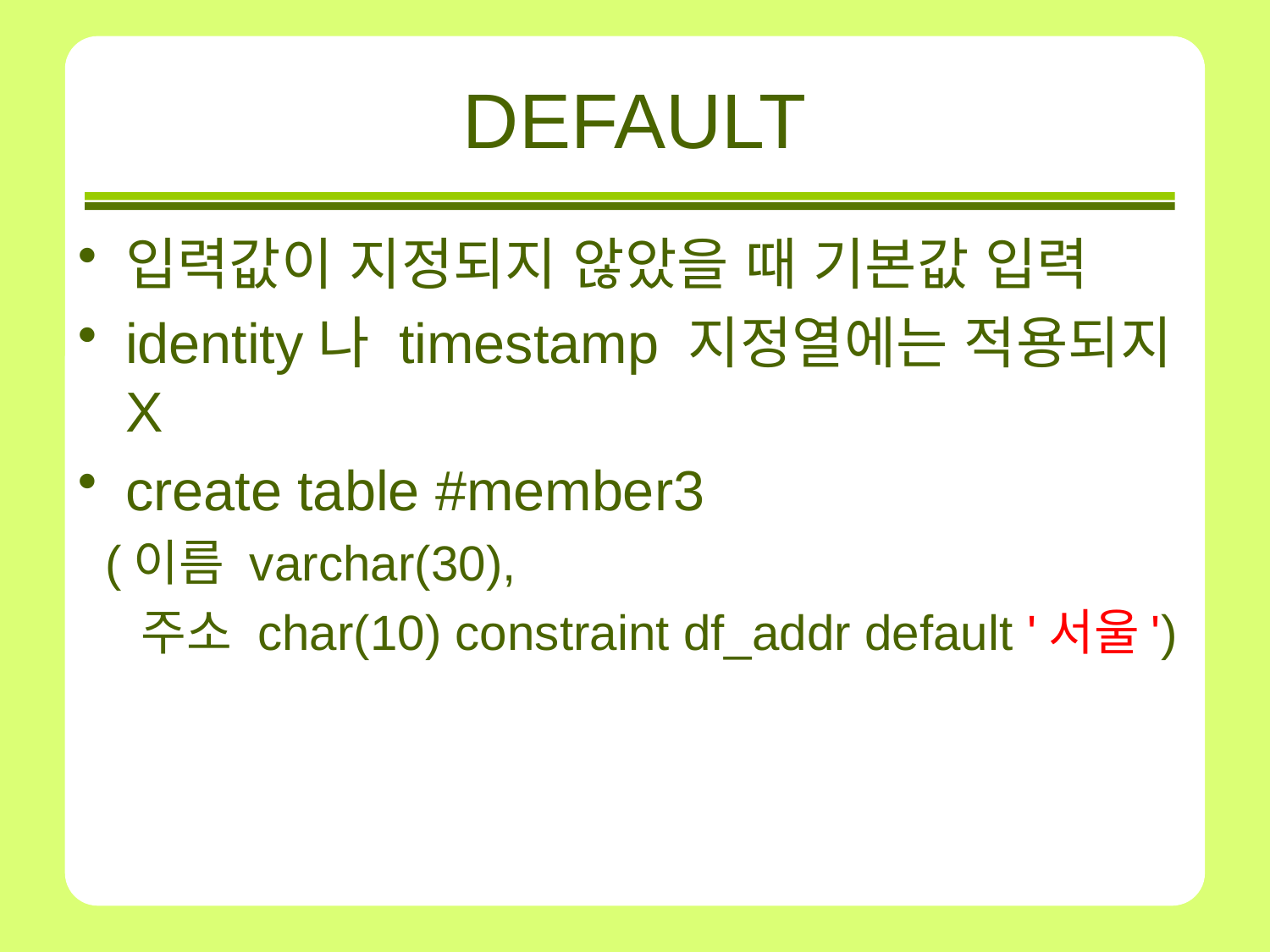

# DEFAULT
입력값이 지정되지 않았을 때 기본값 입력
identity나 timestamp 지정열에는 적용되지X
create table #member3
  (이름 varchar(30),
주소 char(10) constraint df_addr default '서울')